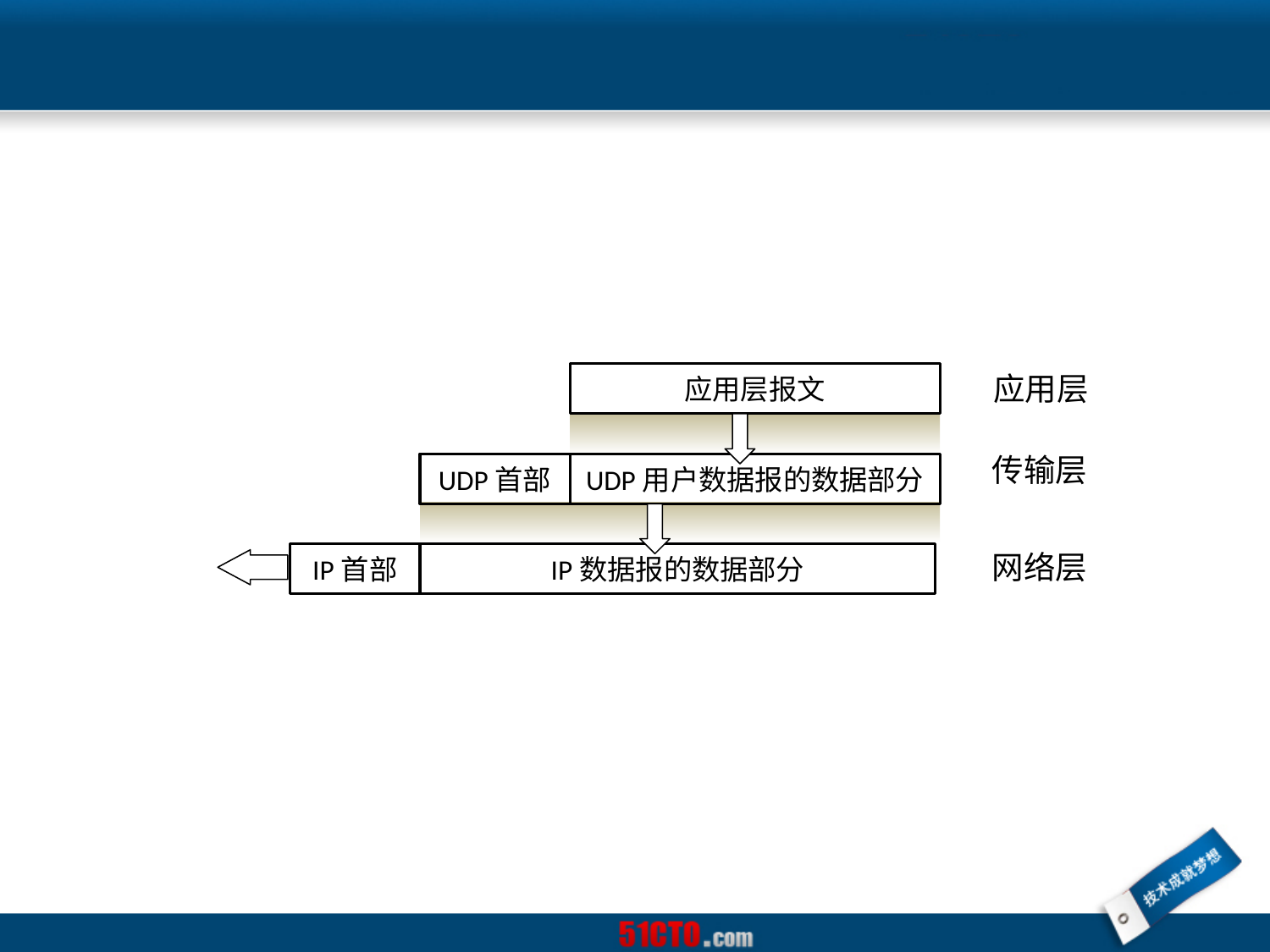

应用层
应用层报文

传输层
UDP首部
UDP用户数据报的数据部分

网络层
IP首部
IP数据报的数据部分